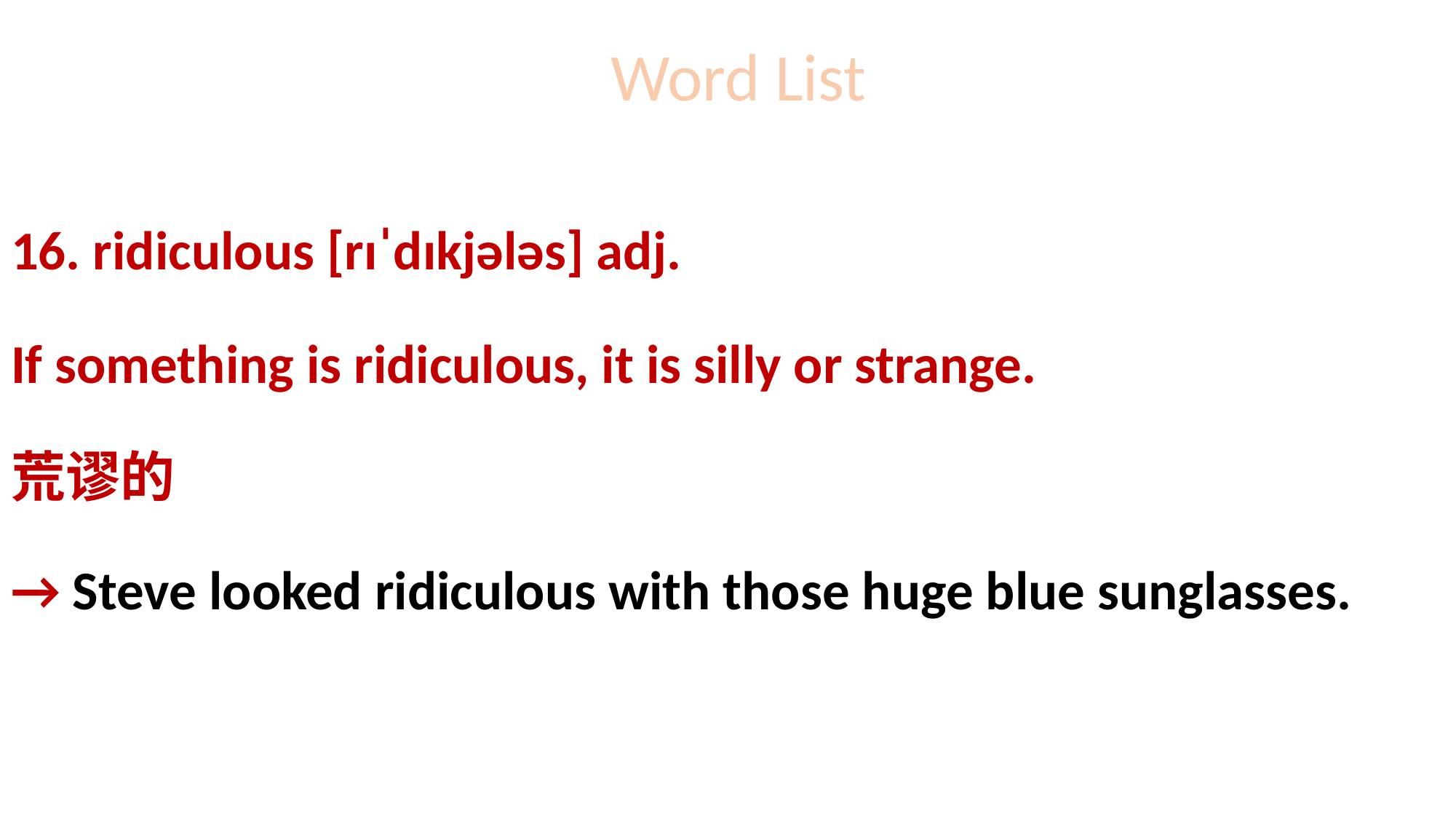

# Word List
16. ridiculous [rɪˈdɪkjələs] adj.
If something is ridiculous, it is silly or strange.
荒谬的
→ Steve looked ridiculous with those huge blue sunglasses.